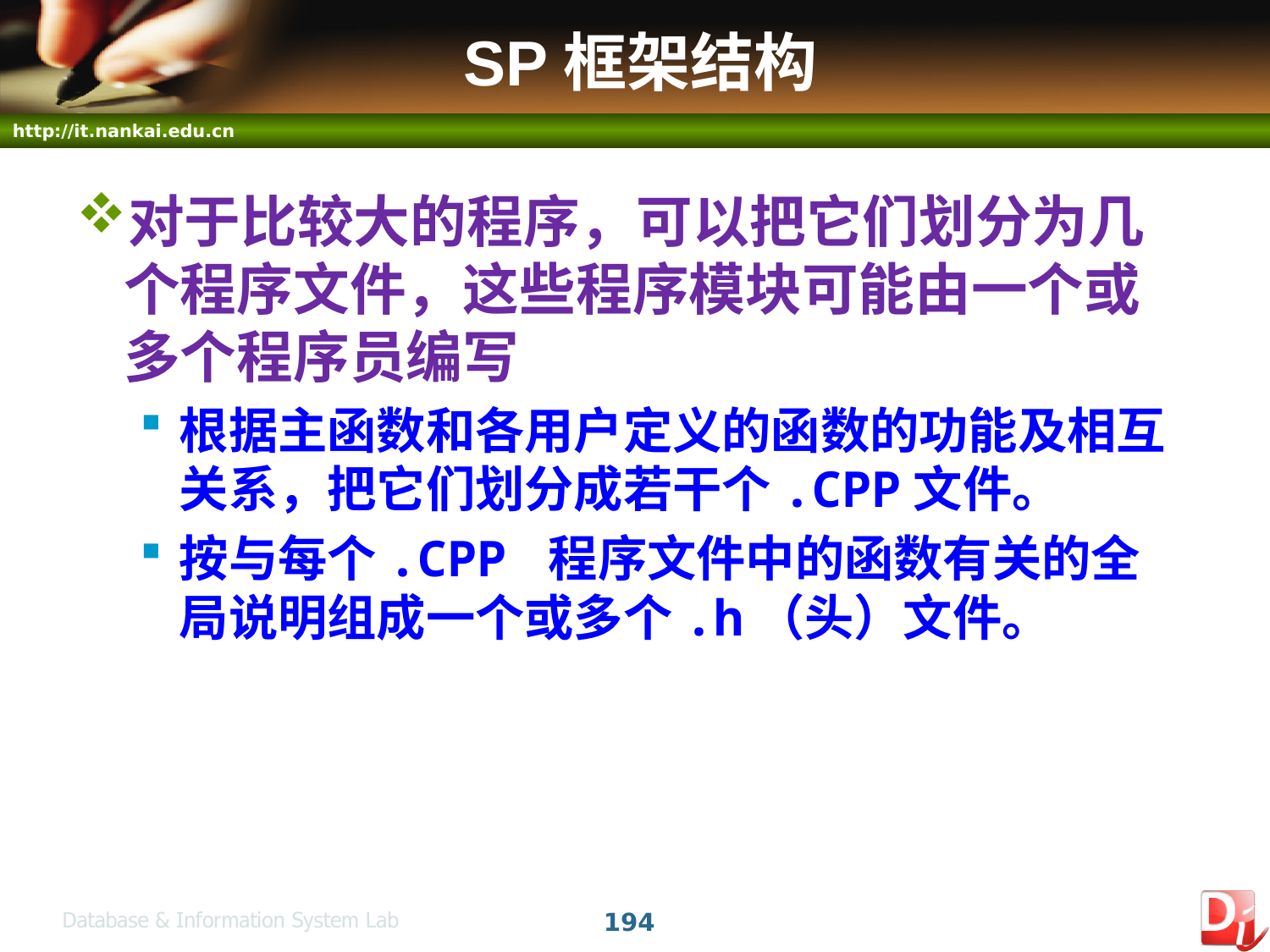

# SP框架结构
对于比较大的程序，可以把它们划分为几个程序文件，这些程序模块可能由一个或多个程序员编写
根据主函数和各用户定义的函数的功能及相互关系，把它们划分成若干个.CPP文件。
按与每个.CPP 程序文件中的函数有关的全局说明组成一个或多个.h（头）文件。

194
Database & Information System Lab